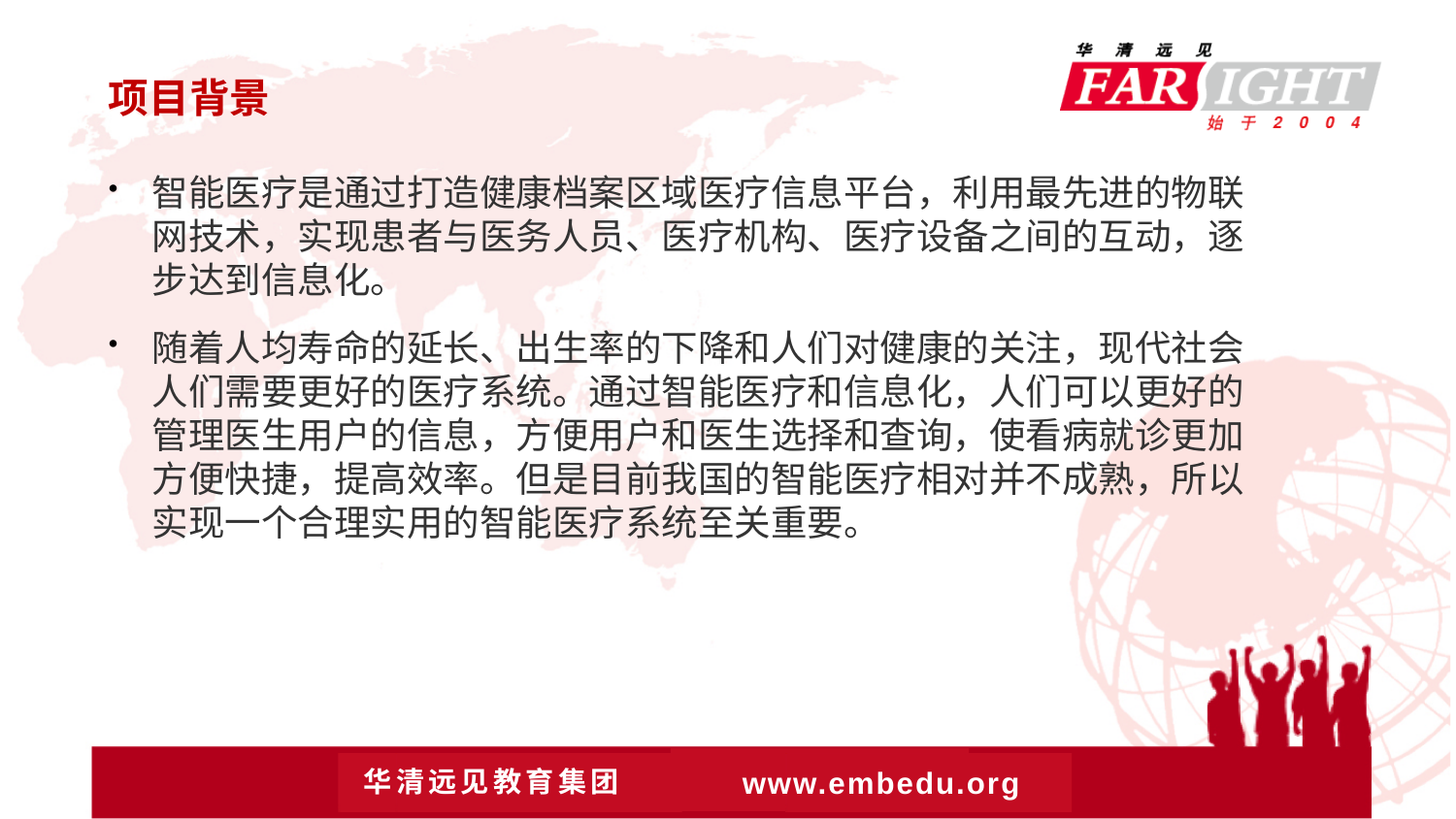

# 项目背景
智能医疗是通过打造健康档案区域医疗信息平台，利用最先进的物联网技术，实现患者与医务人员、医疗机构、医疗设备之间的互动，逐步达到信息化。
随着人均寿命的延长、出生率的下降和人们对健康的关注，现代社会人们需要更好的医疗系统。通过智能医疗和信息化，人们可以更好的管理医生用户的信息，方便用户和医生选择和查询，使看病就诊更加方便快捷，提高效率。但是目前我国的智能医疗相对并不成熟，所以实现一个合理实用的智能医疗系统至关重要。